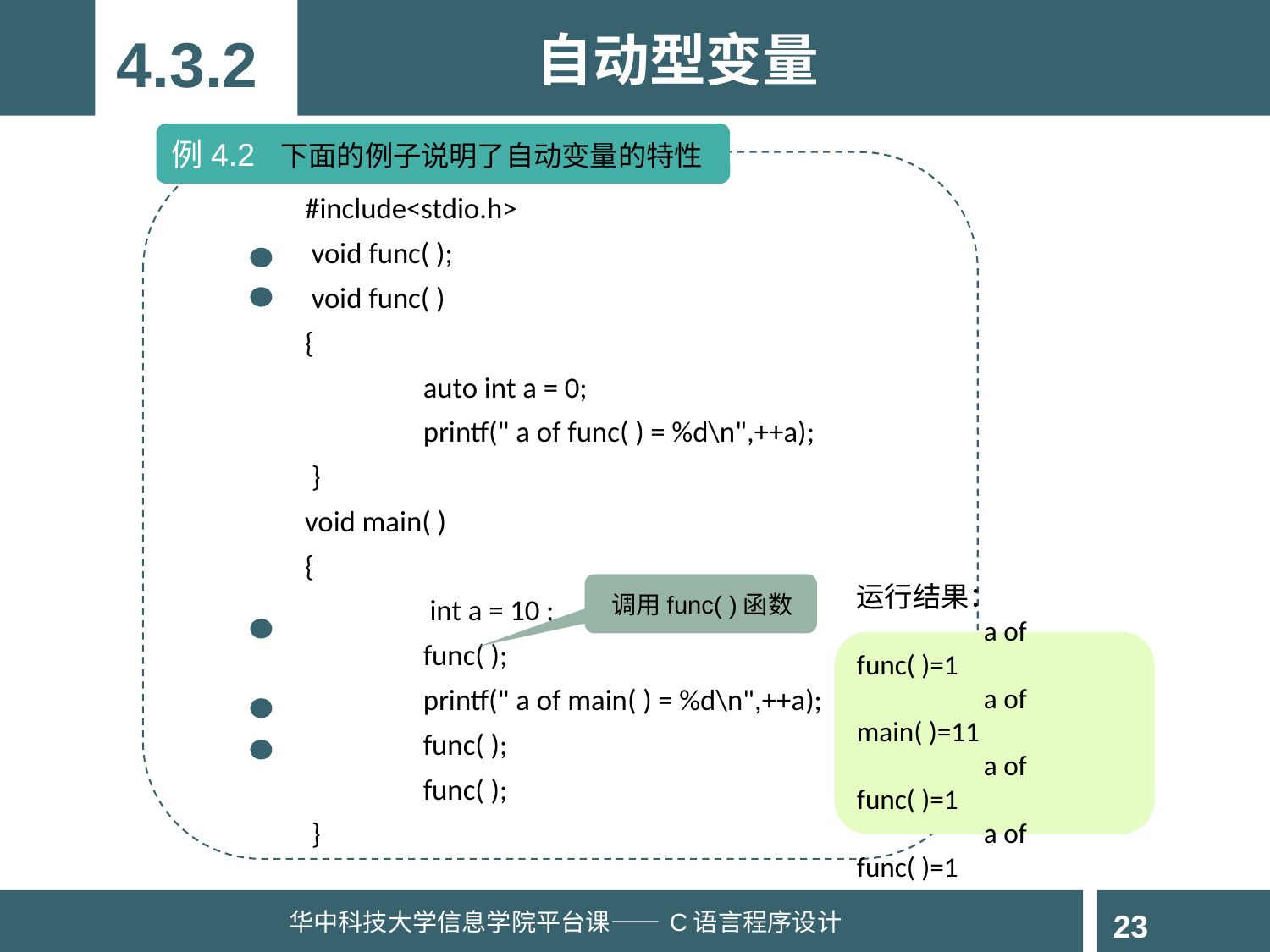

自动型变量
4.3.2
例4.2  下面的例子说明了自动变量的特性

#include<stdio.h>
 void func( );
 void func( )
{
     	auto int a = 0;
     	printf(" a of func( ) = %d\n",++a);
 }
void main( )
{
  	 int a = 10 ;
	func( );
   	printf(" a of main( ) = %d\n",++a);
   	func( );
   	func( );
 }

 调用func( )函数

运行结果：
	a of func( )=1
 	a of main( )=11
 	a of func( )=1
 	a of func( )=1